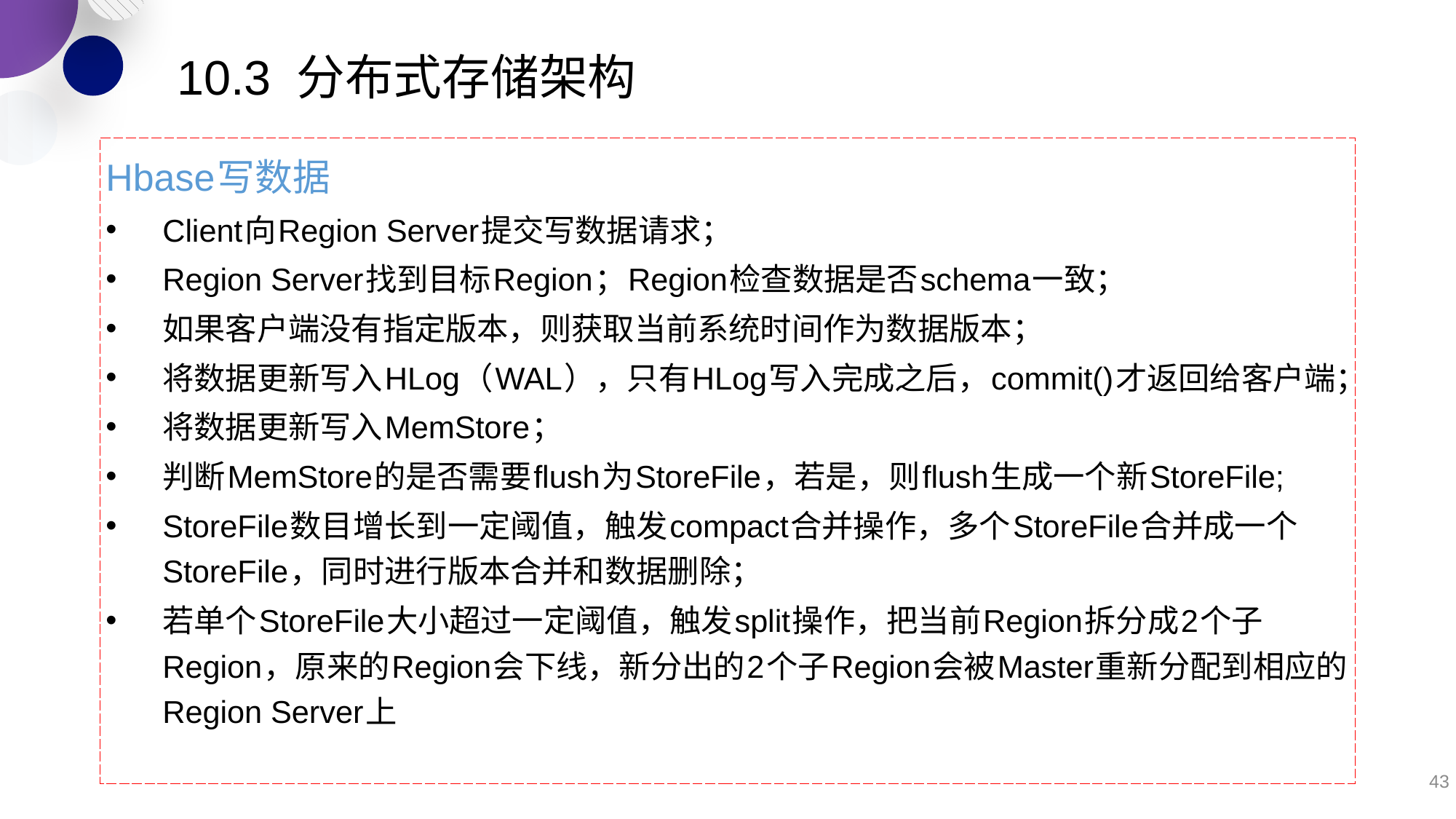

# 10.3 分布式存储架构

Hbase写数据
Client向Region Server提交写数据请求；
Region Server找到目标Region；Region检查数据是否schema一致；
如果客户端没有指定版本，则获取当前系统时间作为数据版本；
将数据更新写入HLog（WAL），只有HLog写入完成之后，commit()才返回给客户端；
将数据更新写入MemStore；
判断MemStore的是否需要flush为StoreFile，若是，则flush生成一个新StoreFile;
StoreFile数目增长到一定阈值，触发compact合并操作，多个StoreFile合并成一个StoreFile，同时进行版本合并和数据删除；
若单个StoreFile大小超过一定阈值，触发split操作，把当前Region拆分成2个子Region，原来的Region会下线，新分出的2个子Region会被Master重新分配到相应的Region Server上

43